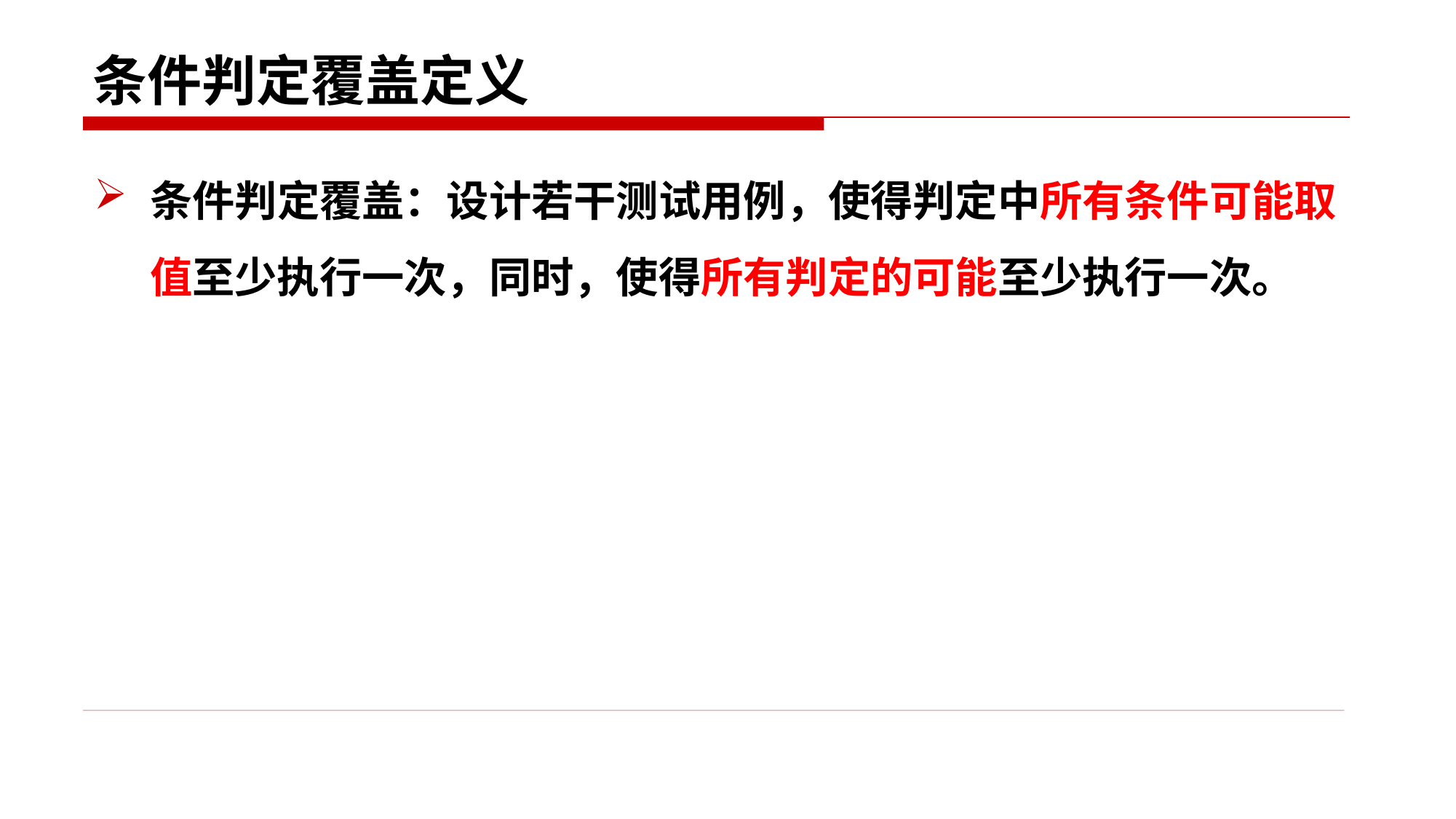

# 条件判定覆盖定义
条件判定覆盖：设计若干测试用例，使得判定中所有条件可能取值至少执行一次，同时，使得所有判定的可能至少执行一次。